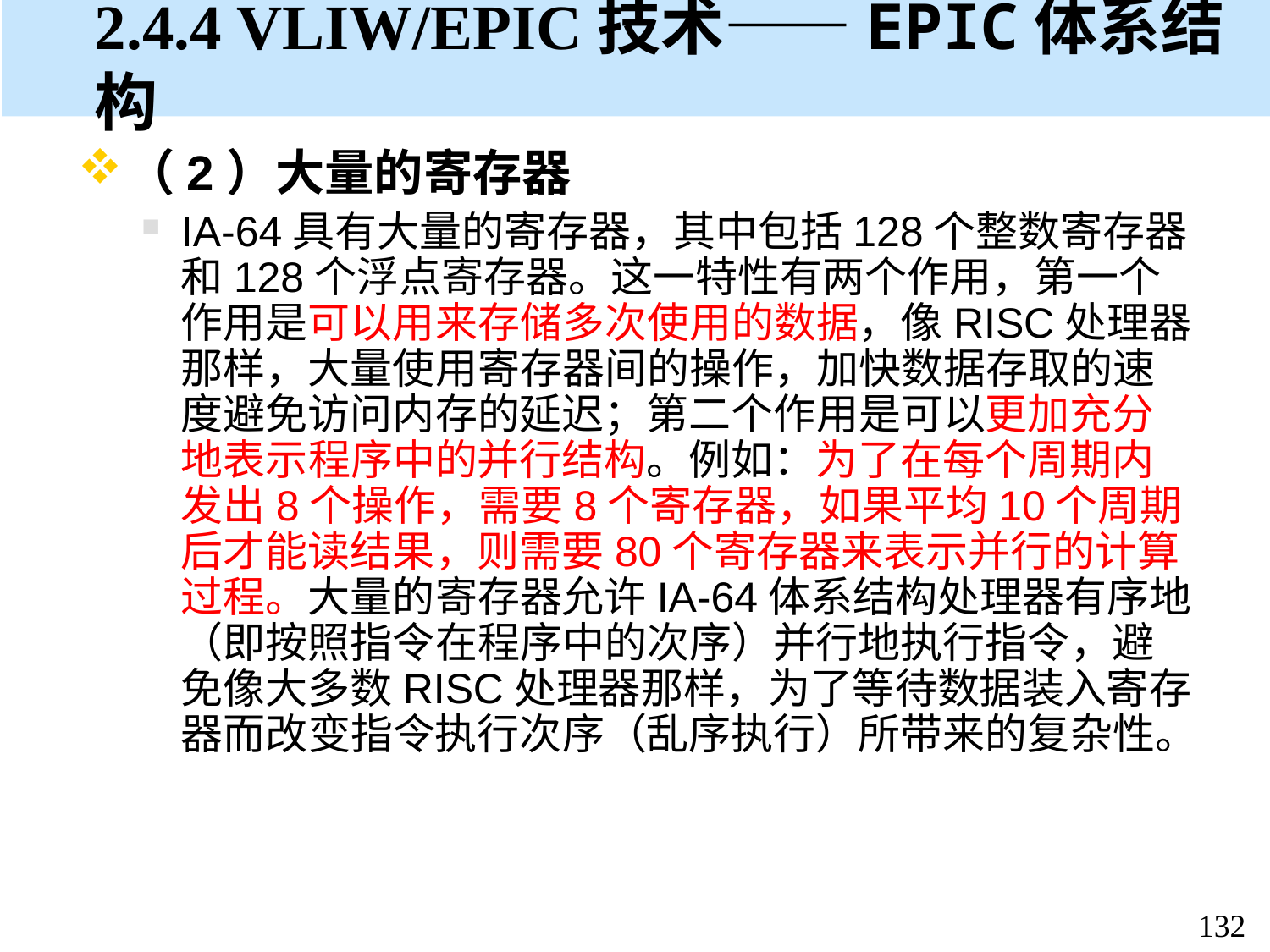

# 2.4.4 VLIW/EPIC技术——EPIC体系结构
（2）大量的寄存器
IA-64具有大量的寄存器，其中包括128个整数寄存器和128个浮点寄存器。这一特性有两个作用，第一个作用是可以用来存储多次使用的数据，像RISC处理器那样，大量使用寄存器间的操作，加快数据存取的速度避免访问内存的延迟；第二个作用是可以更加充分地表示程序中的并行结构。例如：为了在每个周期内发出8个操作，需要8个寄存器，如果平均10个周期后才能读结果，则需要80个寄存器来表示并行的计算过程。大量的寄存器允许IA-64体系结构处理器有序地（即按照指令在程序中的次序）并行地执行指令，避免像大多数RISC处理器那样，为了等待数据装入寄存器而改变指令执行次序（乱序执行）所带来的复杂性。